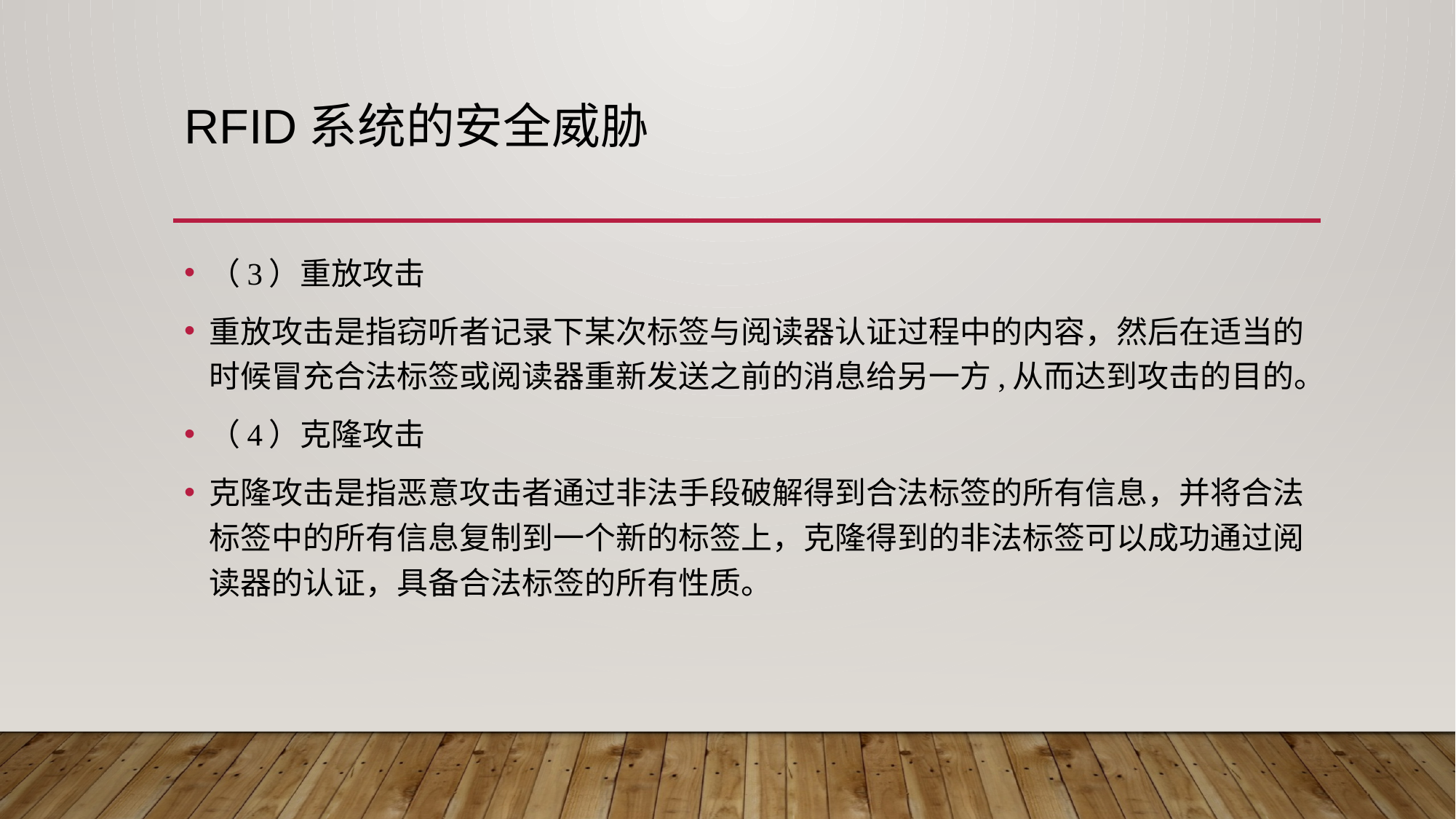

# RFID系统的安全威胁
（3）重放攻击
重放攻击是指窃听者记录下某次标签与阅读器认证过程中的内容，然后在适当的时候冒充合法标签或阅读器重新发送之前的消息给另一方,从而达到攻击的目的。
（4）克隆攻击
克隆攻击是指恶意攻击者通过非法手段破解得到合法标签的所有信息，并将合法标签中的所有信息复制到一个新的标签上，克隆得到的非法标签可以成功通过阅读器的认证，具备合法标签的所有性质。